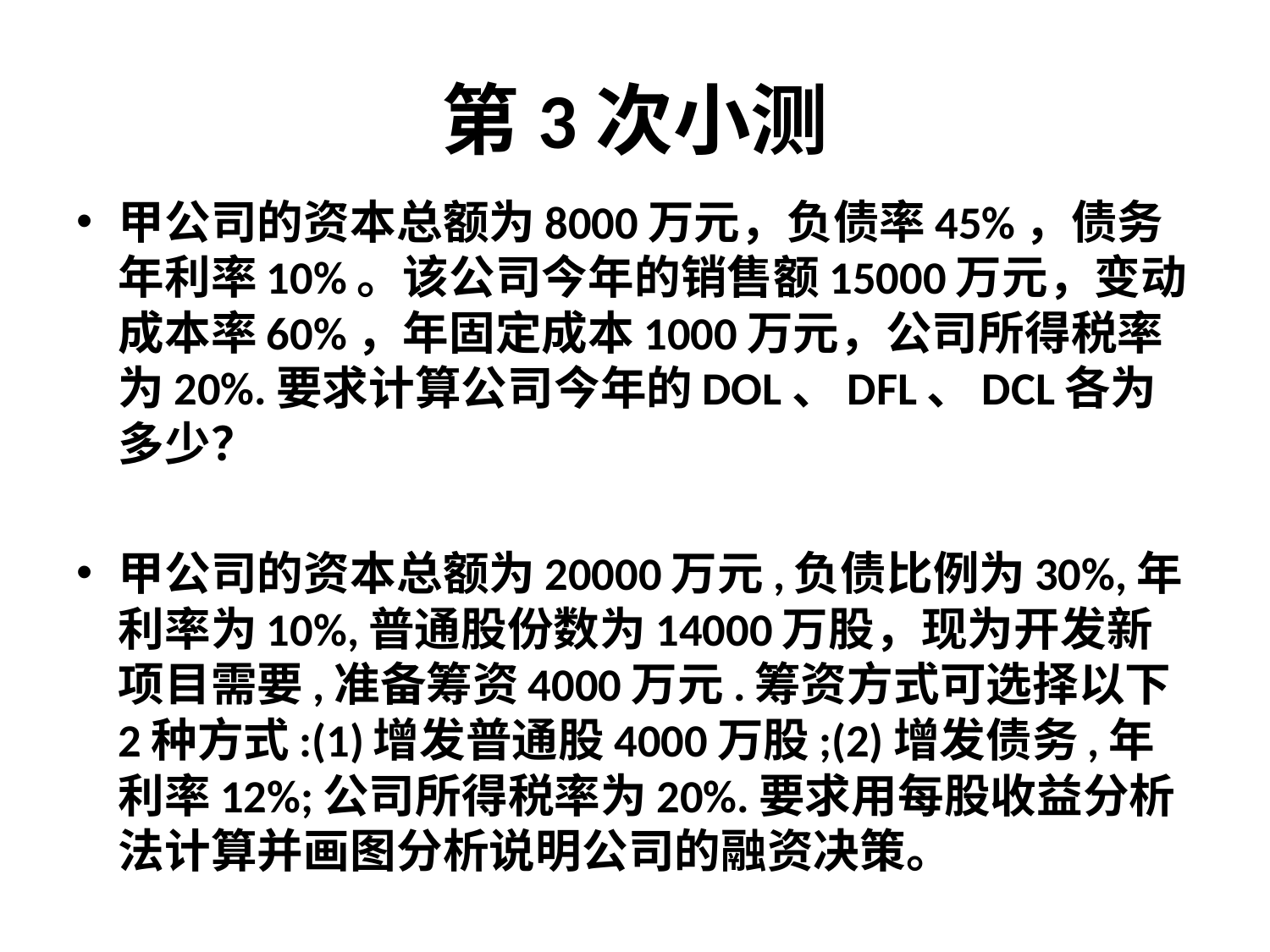

# 第3次小测
甲公司的资本总额为8000万元，负债率45%，债务年利率10%。该公司今年的销售额15000万元，变动成本率60%，年固定成本1000万元，公司所得税率为20%.要求计算公司今年的DOL、DFL、DCL各为多少？

甲公司的资本总额为20000万元,负债比例为30%,年利率为10%,普通股份数为14000万股，现为开发新项目需要,准备筹资4000万元.筹资方式可选择以下2种方式:(1)增发普通股4000万股;(2)增发债务,年利率12%;公司所得税率为20%.要求用每股收益分析法计算并画图分析说明公司的融资决策。